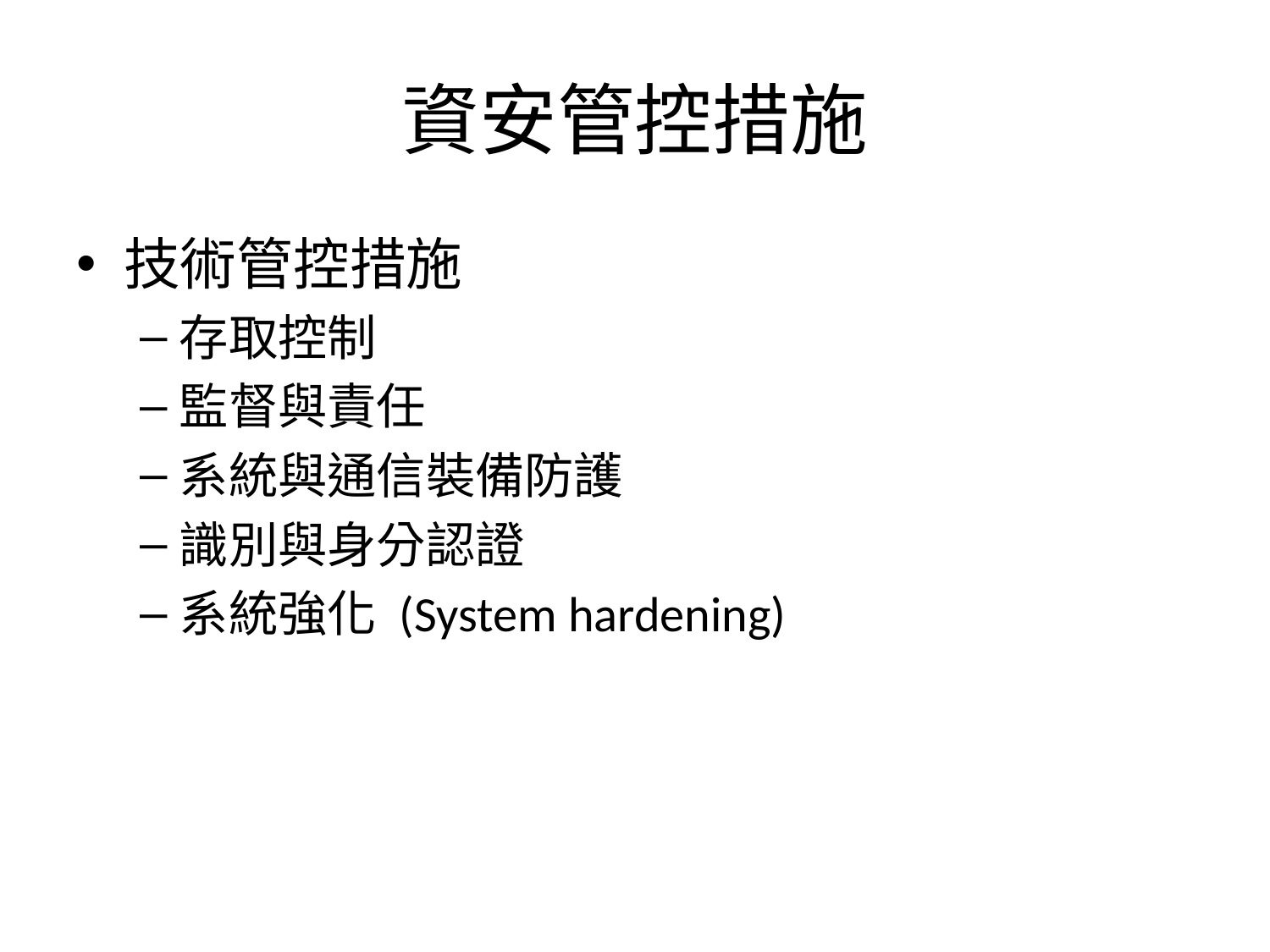

# 資安管控措施
技術管控措施
存取控制
監督與責任
系統與通信裝備防護
識別與身分認證
系統強化 (System hardening)